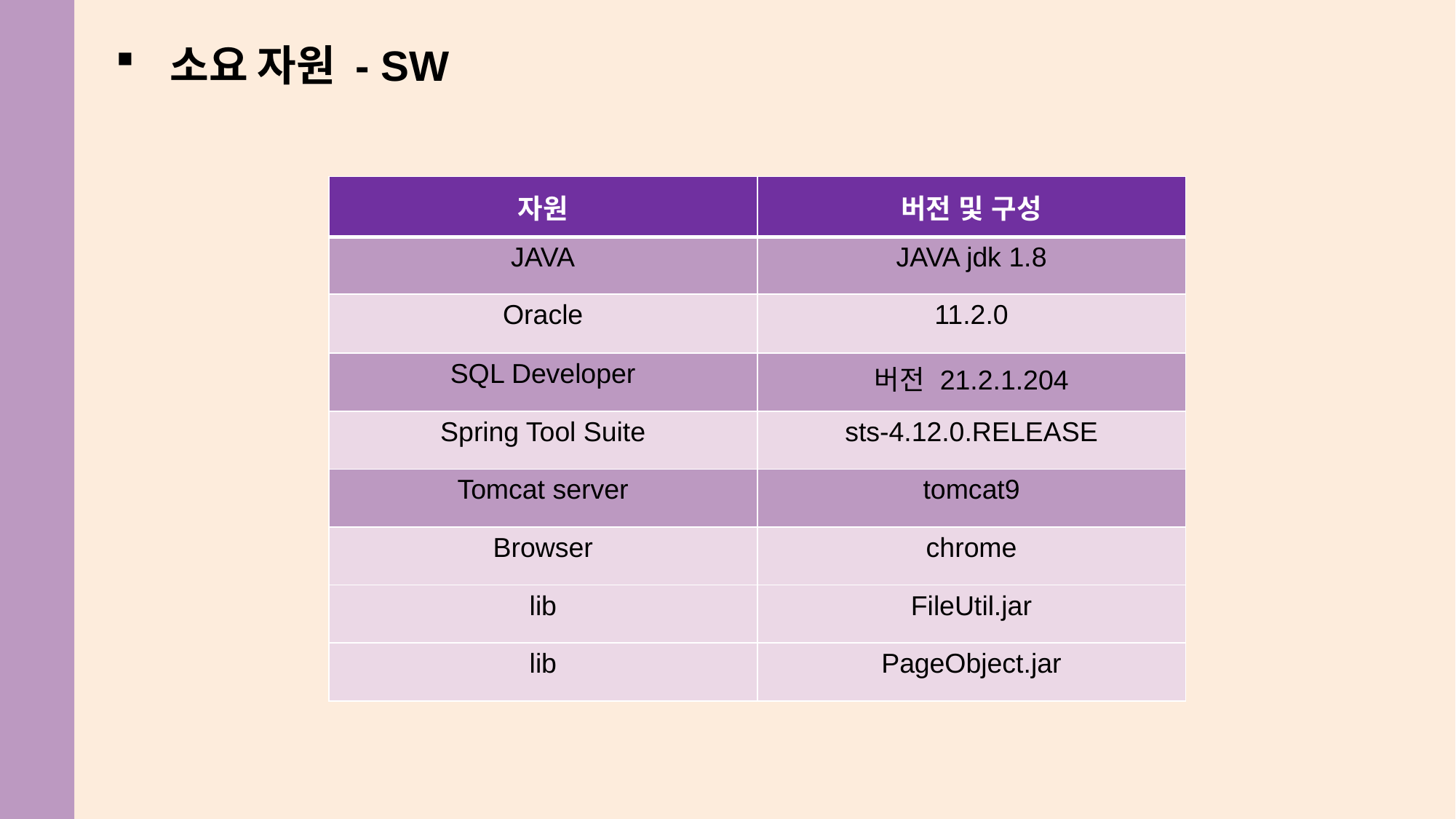

소요 자원 - SW
| 자원 | 버전 및 구성 |
| --- | --- |
| JAVA | JAVA jdk 1.8 |
| Oracle | 11.2.0 |
| SQL Developer | 버전 21.2.1.204 |
| Spring Tool Suite | sts-4.12.0.RELEASE |
| Tomcat server | tomcat9 |
| Browser | chrome |
| lib | FileUtil.jar |
| lib | PageObject.jar |